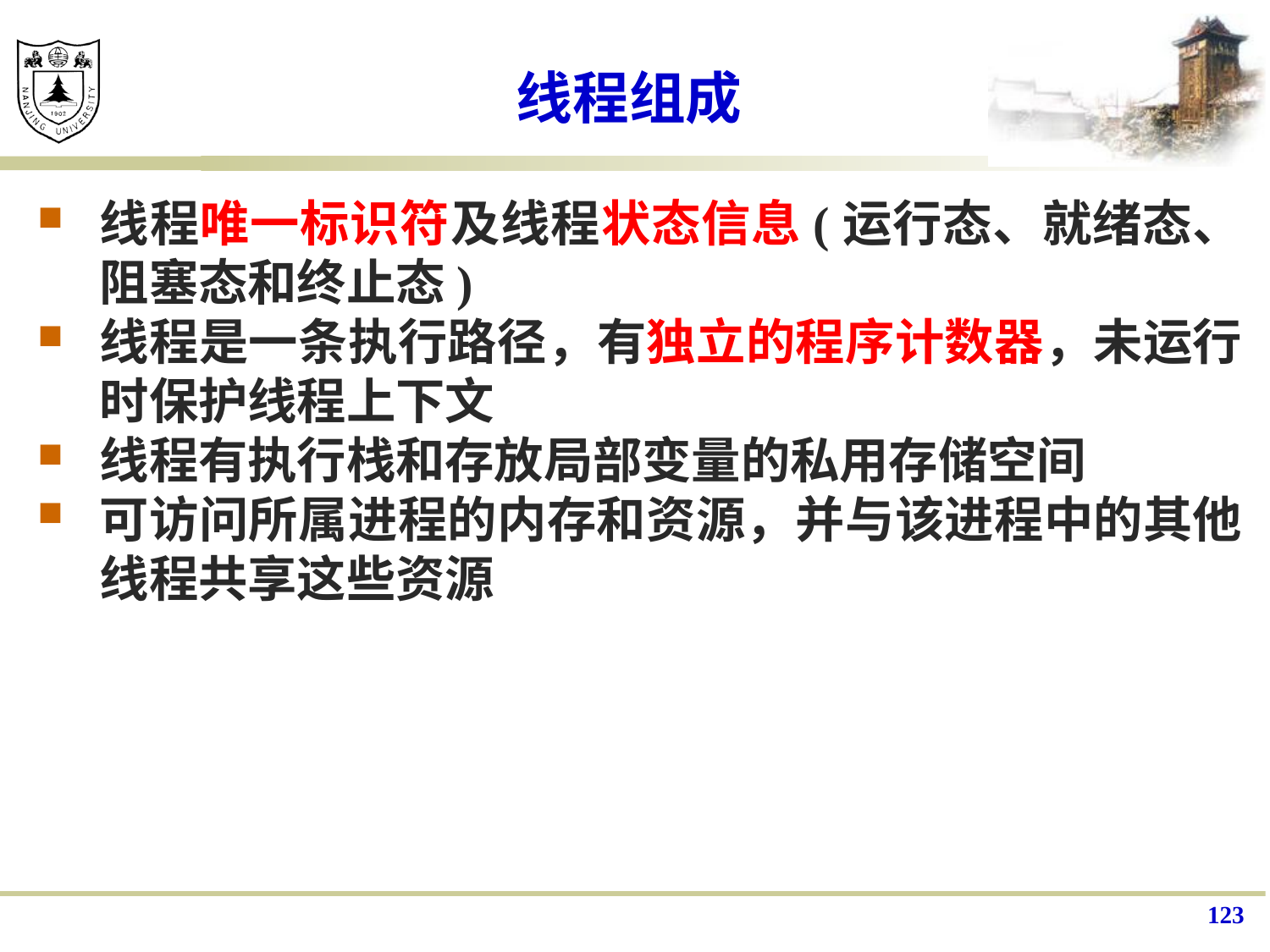

# 线程组成
线程唯一标识符及线程状态信息(运行态、就绪态、阻塞态和终止态)
线程是一条执行路径，有独立的程序计数器，未运行时保护线程上下文
线程有执行栈和存放局部变量的私用存储空间
可访问所属进程的内存和资源，并与该进程中的其他线程共享这些资源
123